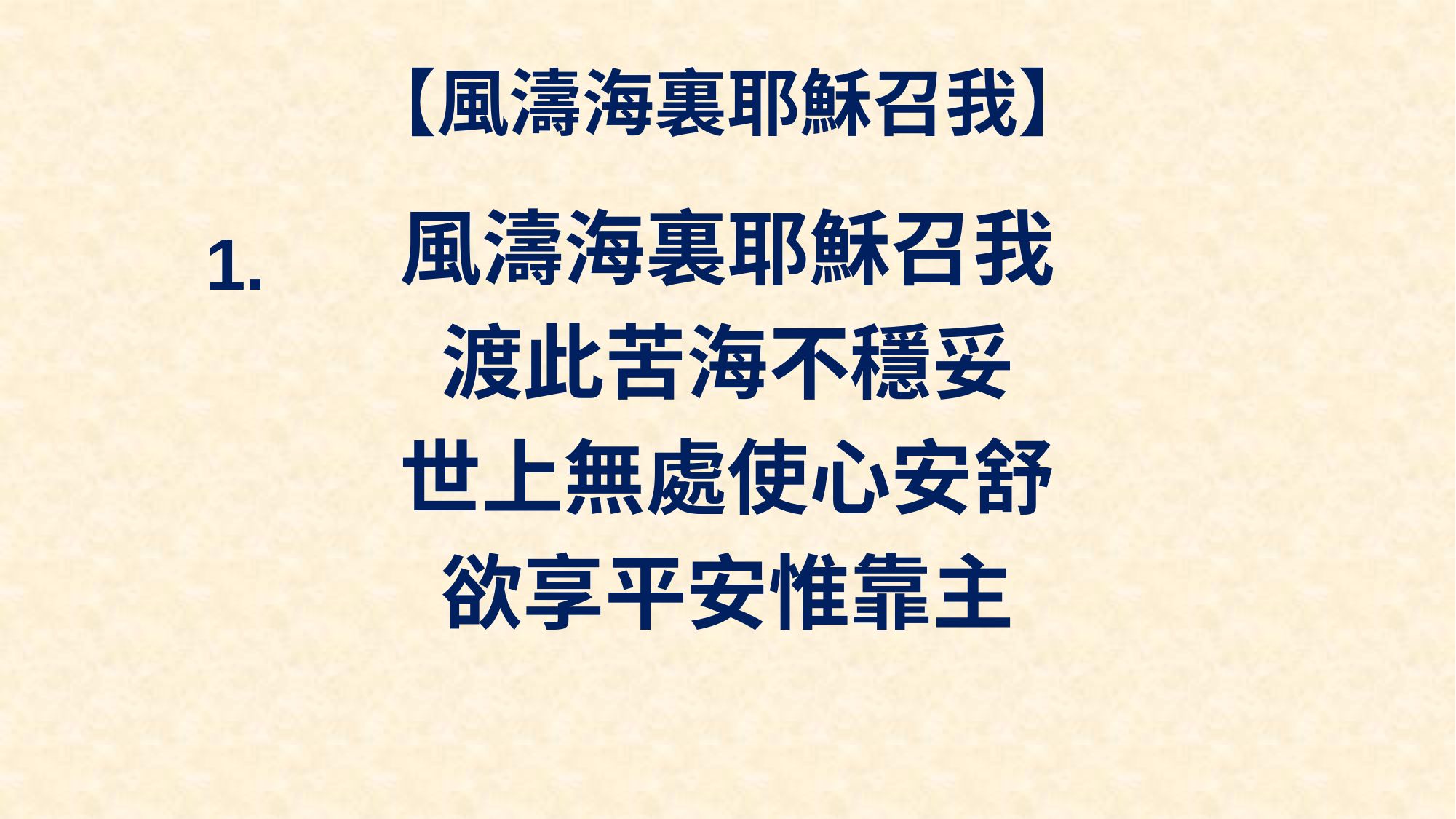

# 【風濤海裏耶穌召我】
風濤海裏耶穌召我
渡此苦海不穩妥
世上無處使心安舒
欲享平安惟靠主
1.